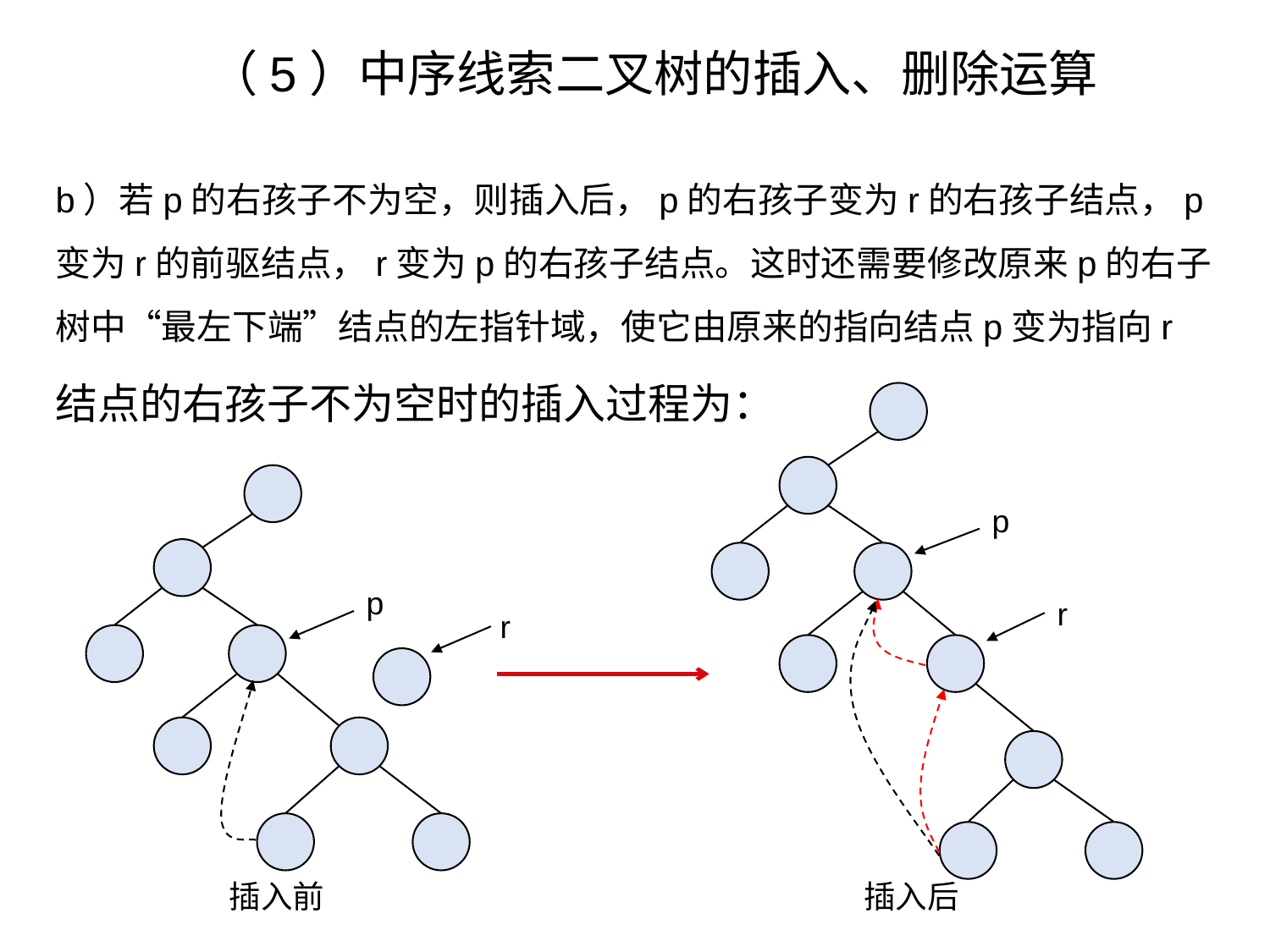

（5）中序线索二叉树的插入、删除运算
b）若p的右孩子不为空，则插入后，p的右孩子变为r的右孩子结点，p变为r的前驱结点，r变为p的右孩子结点。这时还需要修改原来p的右子树中“最左下端”结点的左指针域，使它由原来的指向结点p变为指向r
结点的右孩子不为空时的插入过程为：

p
r

p

r

插入前
插入后
56